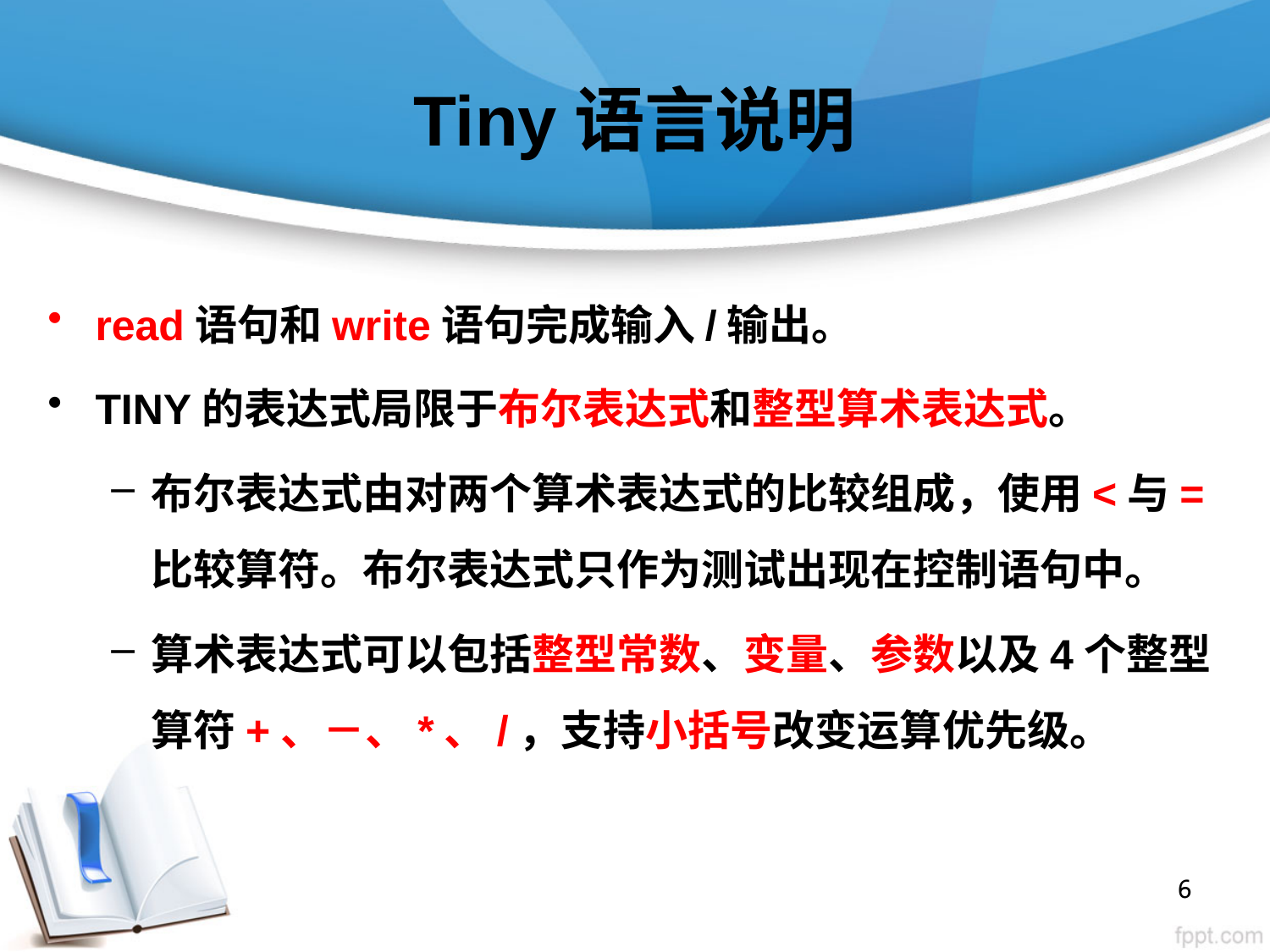

# Tiny语言说明
read语句和write语句完成输入/输出。
TINY的表达式局限于布尔表达式和整型算术表达式。
布尔表达式由对两个算术表达式的比较组成，使用<与=比较算符。布尔表达式只作为测试出现在控制语句中。
算术表达式可以包括整型常数、变量、参数以及4个整型算符+、－、*、/，支持小括号改变运算优先级。
6